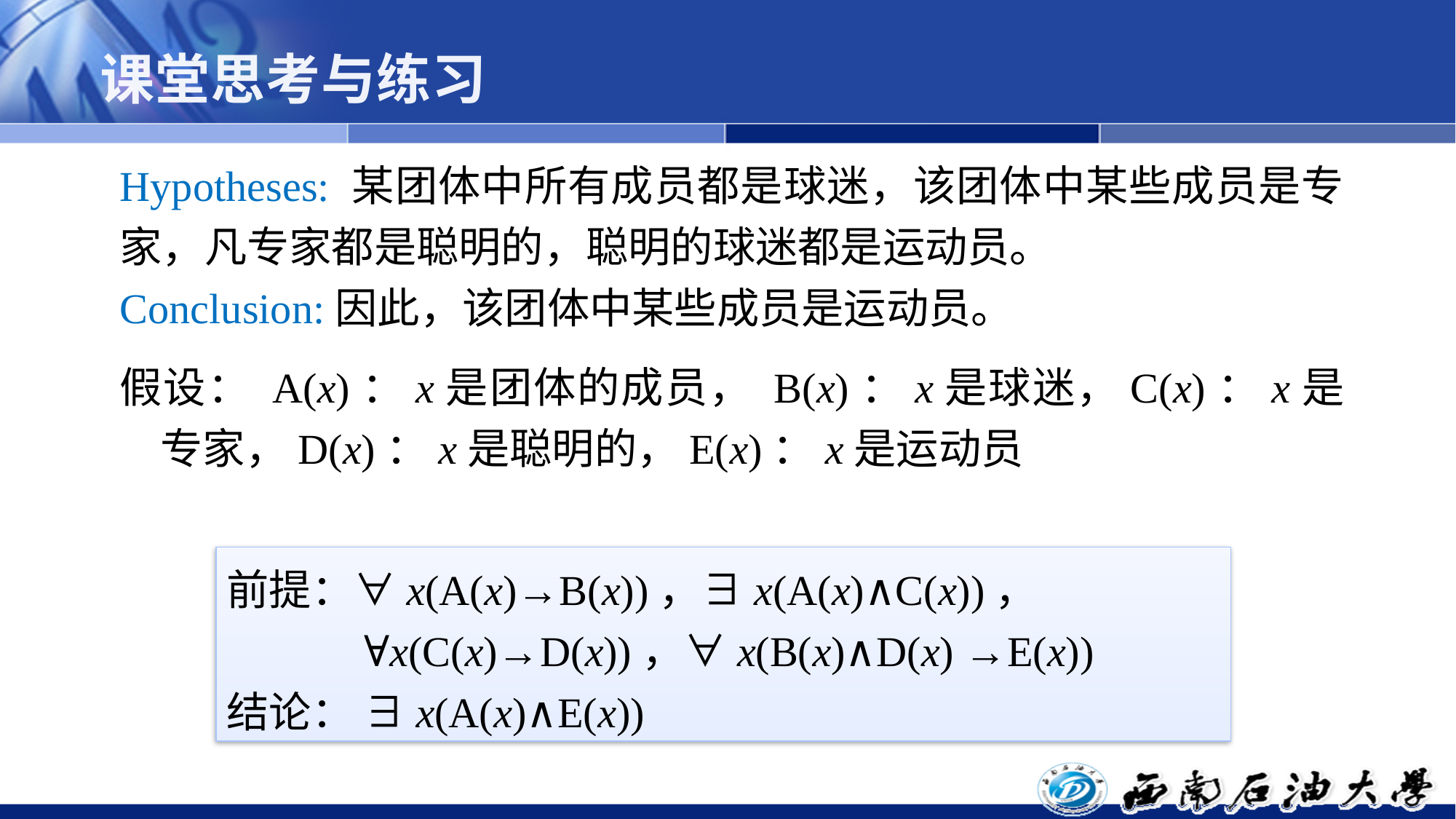

# 课堂思考与练习
Hypotheses: 某团体中所有成员都是球迷，该团体中某些成员是专家，凡专家都是聪明的，聪明的球迷都是运动员。
Conclusion:因此，该团体中某些成员是运动员。
假设： A(x)：x是团体的成员， B(x)：x是球迷，C(x)：x是专家，D(x)：x是聪明的，E(x)：x是运动员
前提：∀x(A(x)→B(x))，∃x(A(x)∧C(x))，
             ∀x(C(x)→D(x))，∀x(B(x)∧D(x) →E(x))
结论： ∃x(A(x)∧E(x))